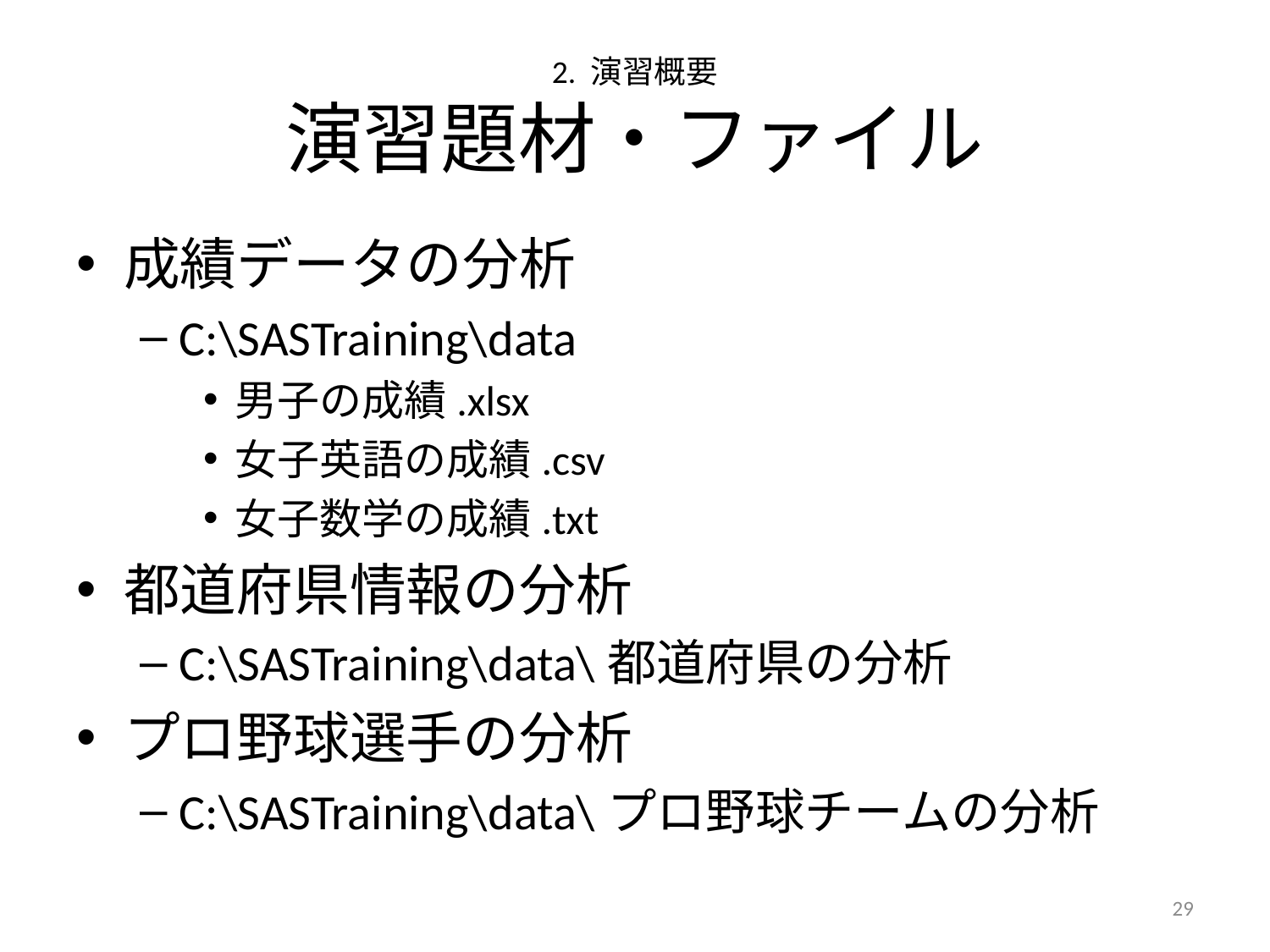

# 2. 演習概要 演習題材・ファイル
成績データの分析
C:\SASTraining\data
男子の成績.xlsx
女子英語の成績.csv
女子数学の成績.txt
都道府県情報の分析
C:\SASTraining\data\都道府県の分析
プロ野球選手の分析
C:\SASTraining\data\プロ野球チームの分析
29